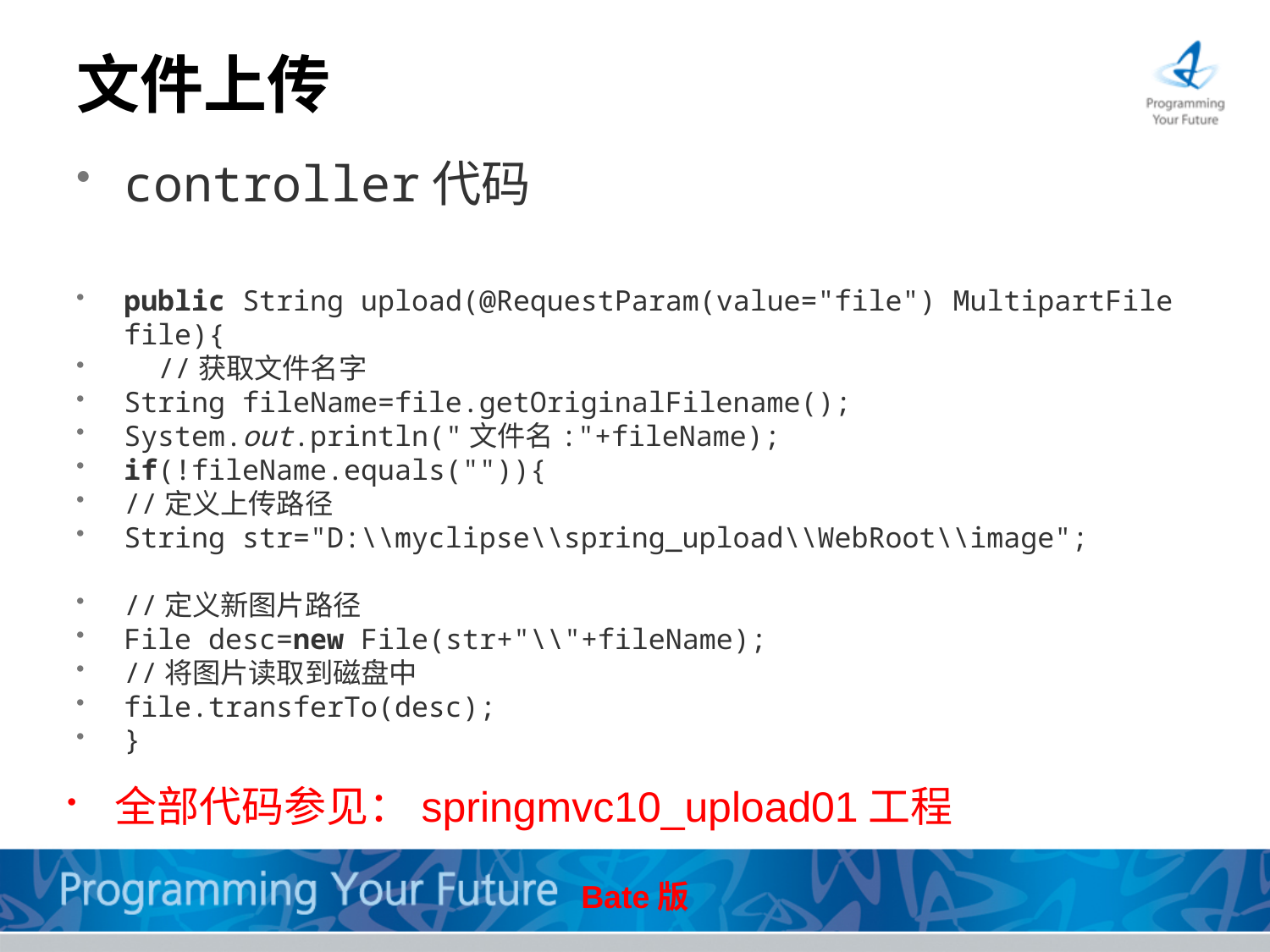

# 文件上传
controller代码

public String upload(@RequestParam(value="file") MultipartFile file){
  //获取文件名字
String fileName=file.getOriginalFilename();
System.out.println("文件名:"+fileName);
if(!fileName.equals("")){
//定义上传路径
String str="D:\\myclipse\\spring_upload\\WebRoot\\image";

//定义新图片路径
File desc=new File(str+"\\"+fileName);
//将图片读取到磁盘中
file.transferTo(desc);
}
全部代码参见：springmvc10_upload01工程